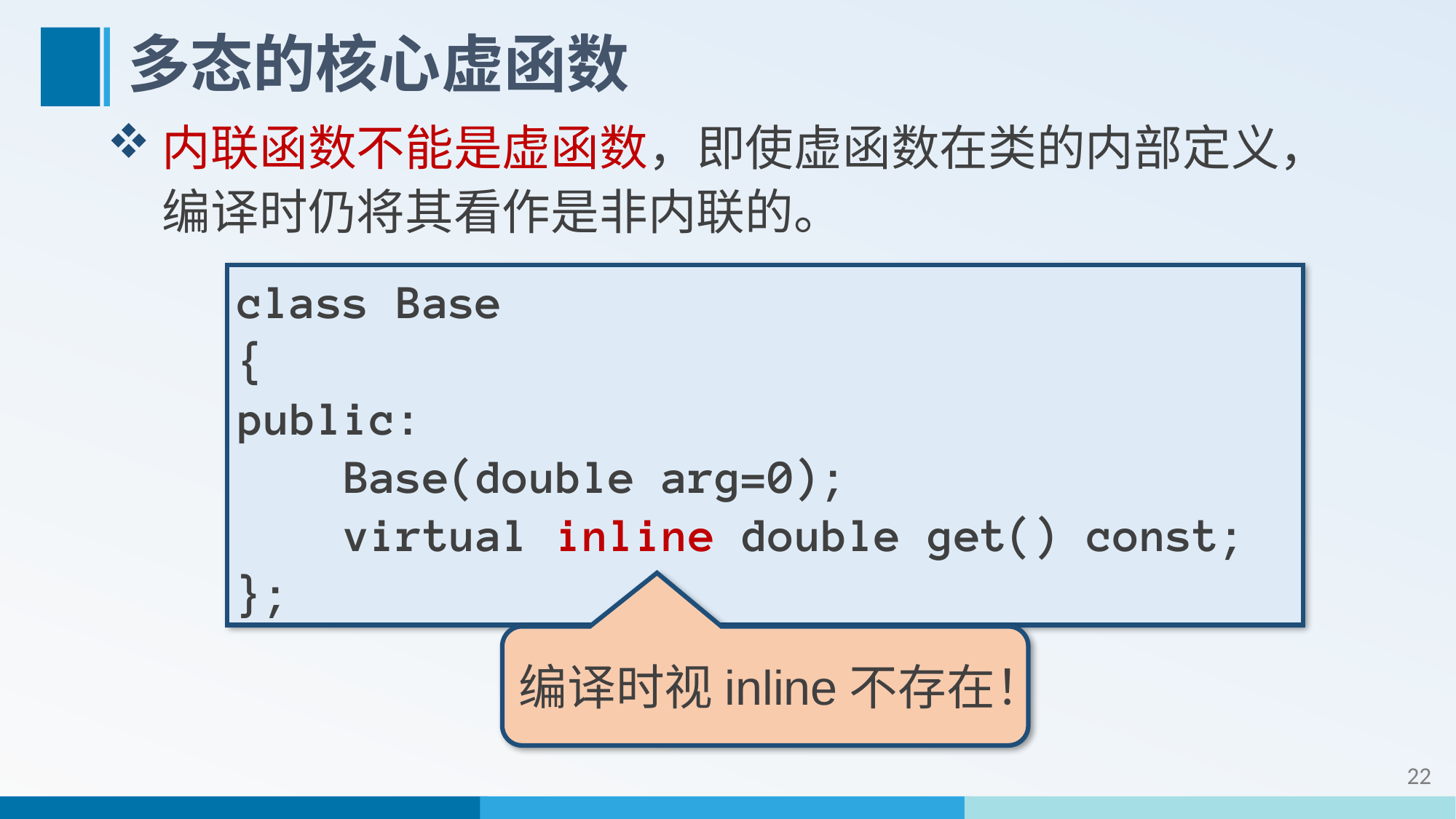

# 多态的核心虚函数
内联函数不能是虚函数，即使虚函数在类的内部定义，编译时仍将其看作是非内联的。
class Base
{
public:
    Base(double arg=0);
    virtual inline double get() const;
};
编译时视inline不存在！